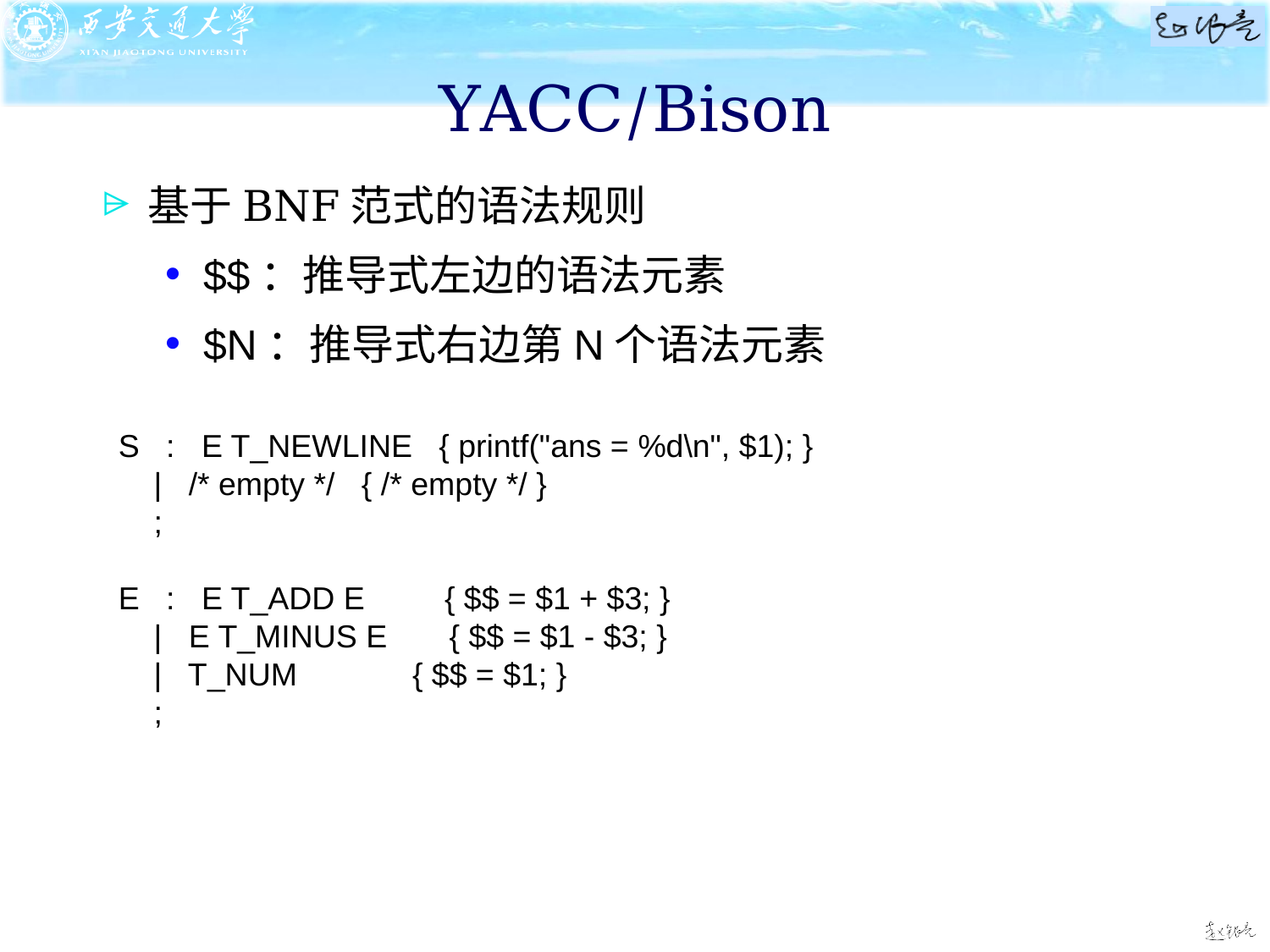

# YACC/Bison
基于BNF范式的语法规则
$$：推导式左边的语法元素
$N：推导式右边第N个语法元素
S   :   E T_NEWLINE   { printf("ans = %d\n", $1); }
    |   /* empty */   { /* empty */ }
    ;

E   :   E T_ADD E         { $$ = $1 + $3; }
    |   E T_MINUS E       { $$ = $1 - $3; }
    |   T_NUM             { $$ = $1; }
    ;